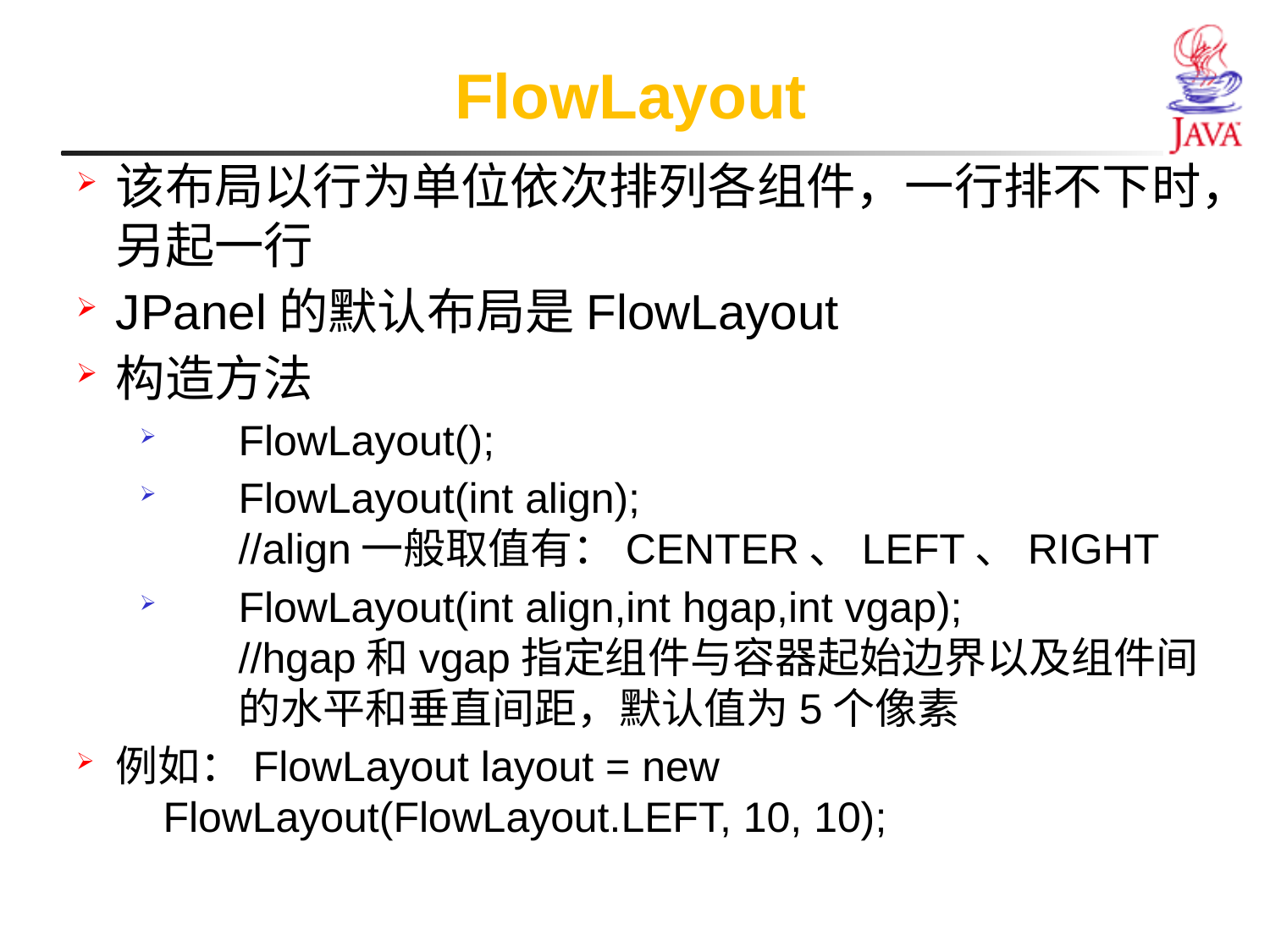

FlowLayout
该布局以行为单位依次排列各组件，一行排不下时，另起一行
JPanel的默认布局是FlowLayout
构造方法
FlowLayout();
FlowLayout(int align);
//align一般取值有：CENTER、LEFT、RIGHT
FlowLayout(int align,int hgap,int vgap);
//hgap和vgap指定组件与容器起始边界以及组件间的水平和垂直间距，默认值为5个像素
例如：FlowLayout layout = new
    FlowLayout(FlowLayout.LEFT, 10, 10);